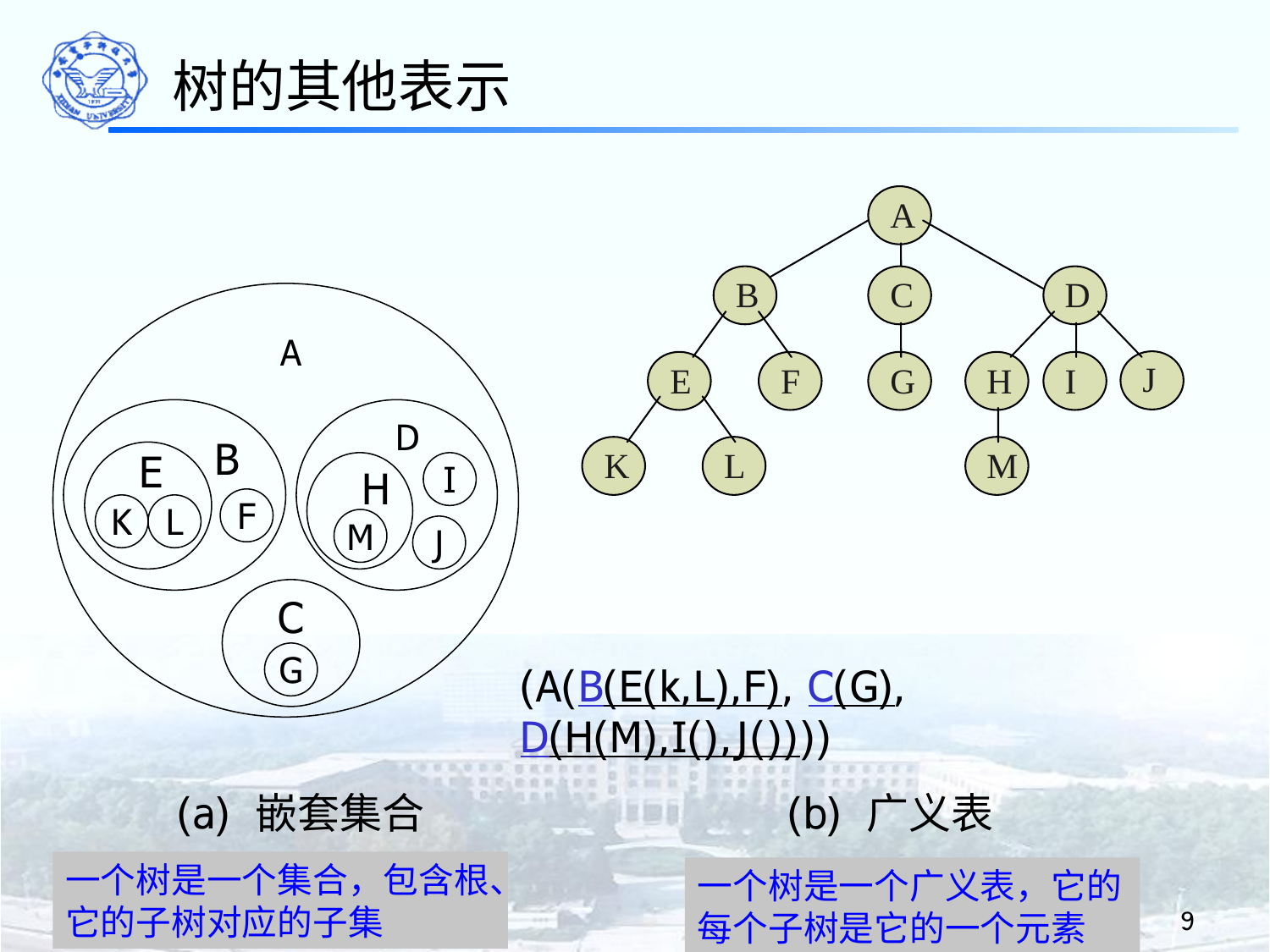

树的其他表示

A

B

C

D

J

E

F

G

H

I

K

L

M

A

D
B

E

I
H
F
K
L
M
J

C
G
(A(B(E(k,L),F), C(G), D(H(M),I(),J())))
(a) 嵌套集合
(b) 广义表
一个树是一个集合，包含根、它的子树对应的子集
一个树是一个广义表，它的每个子树是它的一个元素
9